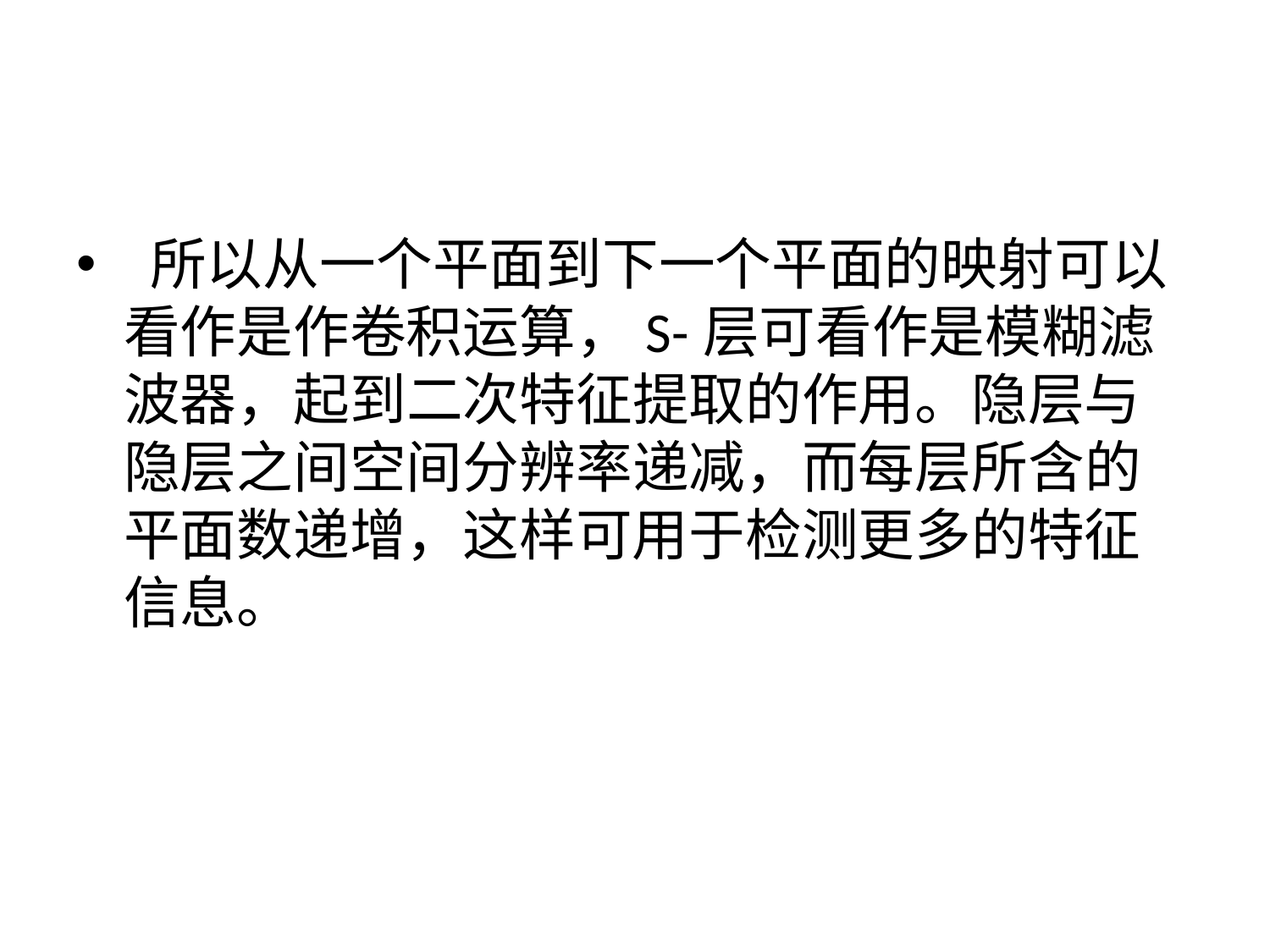

#
 所以从一个平面到下一个平面的映射可以看作是作卷积运算，S-层可看作是模糊滤波器，起到二次特征提取的作用。隐层与隐层之间空间分辨率递减，而每层所含的平面数递增，这样可用于检测更多的特征信息。